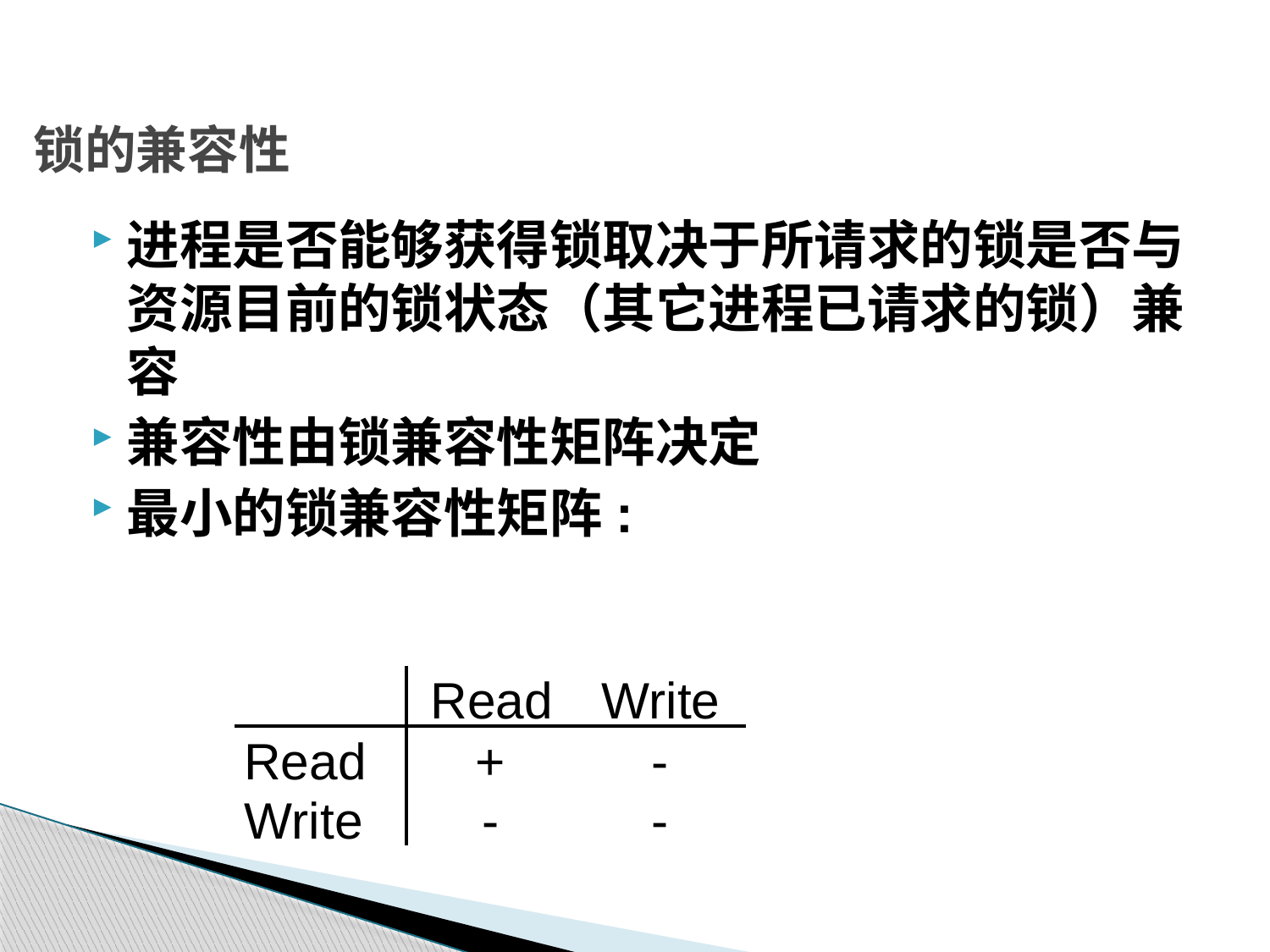

# 锁的兼容性
进程是否能够获得锁取决于所请求的锁是否与资源目前的锁状态（其它进程已请求的锁）兼容
兼容性由锁兼容性矩阵决定
最小的锁兼容性矩阵:

Read
Write

Read
+
-

Write
-
-